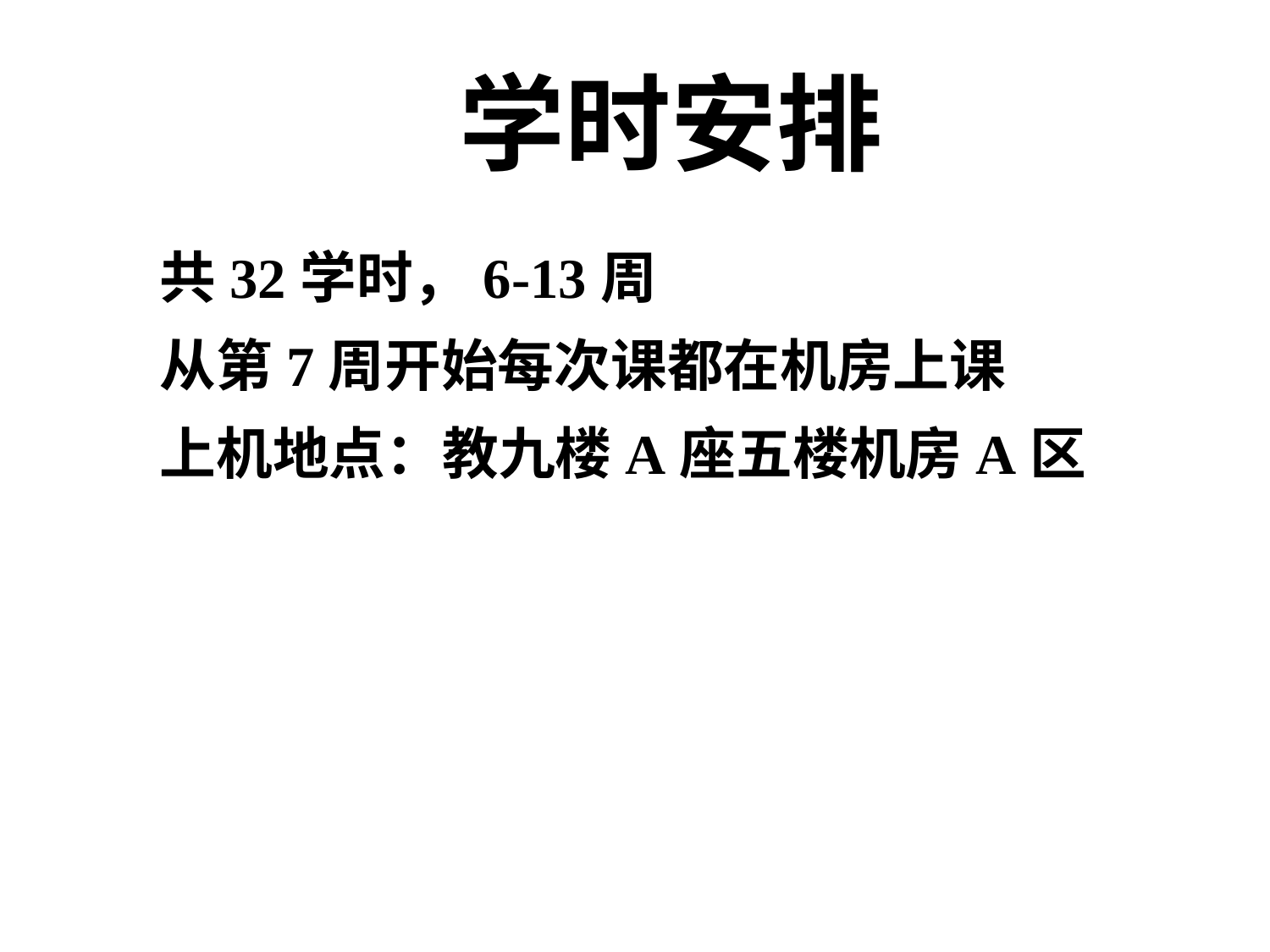

学时安排
共32学时，6-13周
从第7周开始每次课都在机房上课
上机地点：教九楼A座五楼机房A区